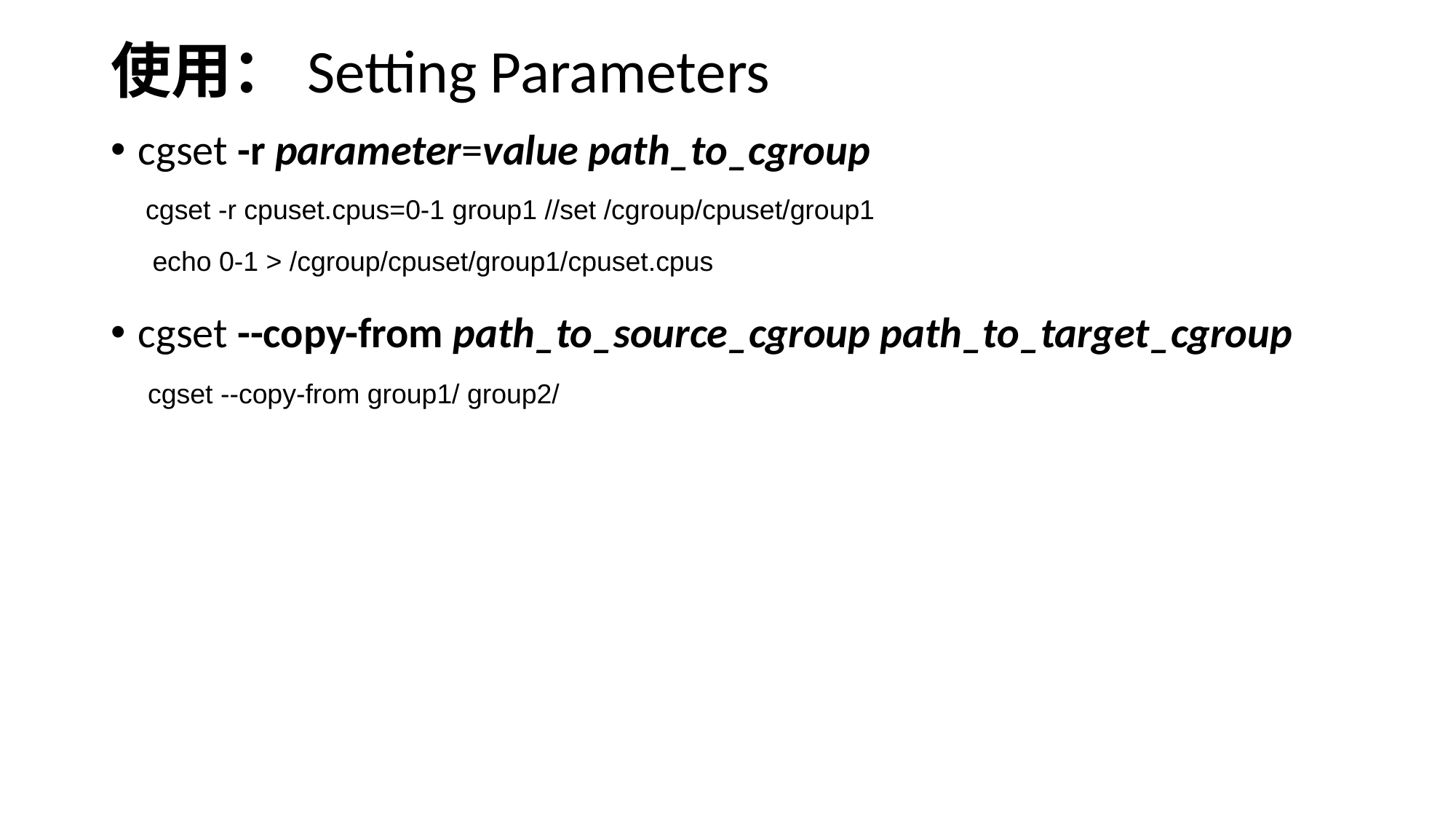

# 使用：Setting Parameters
cgset -r parameter=value path_to_cgroup

cgset --copy-from path_to_source_cgroup path_to_target_cgroup
cgset -r cpuset.cpus=0-1 group1 //set /cgroup/cpuset/group1
echo 0-1 > /cgroup/cpuset/group1/cpuset.cpus
cgset --copy-from group1/ group2/